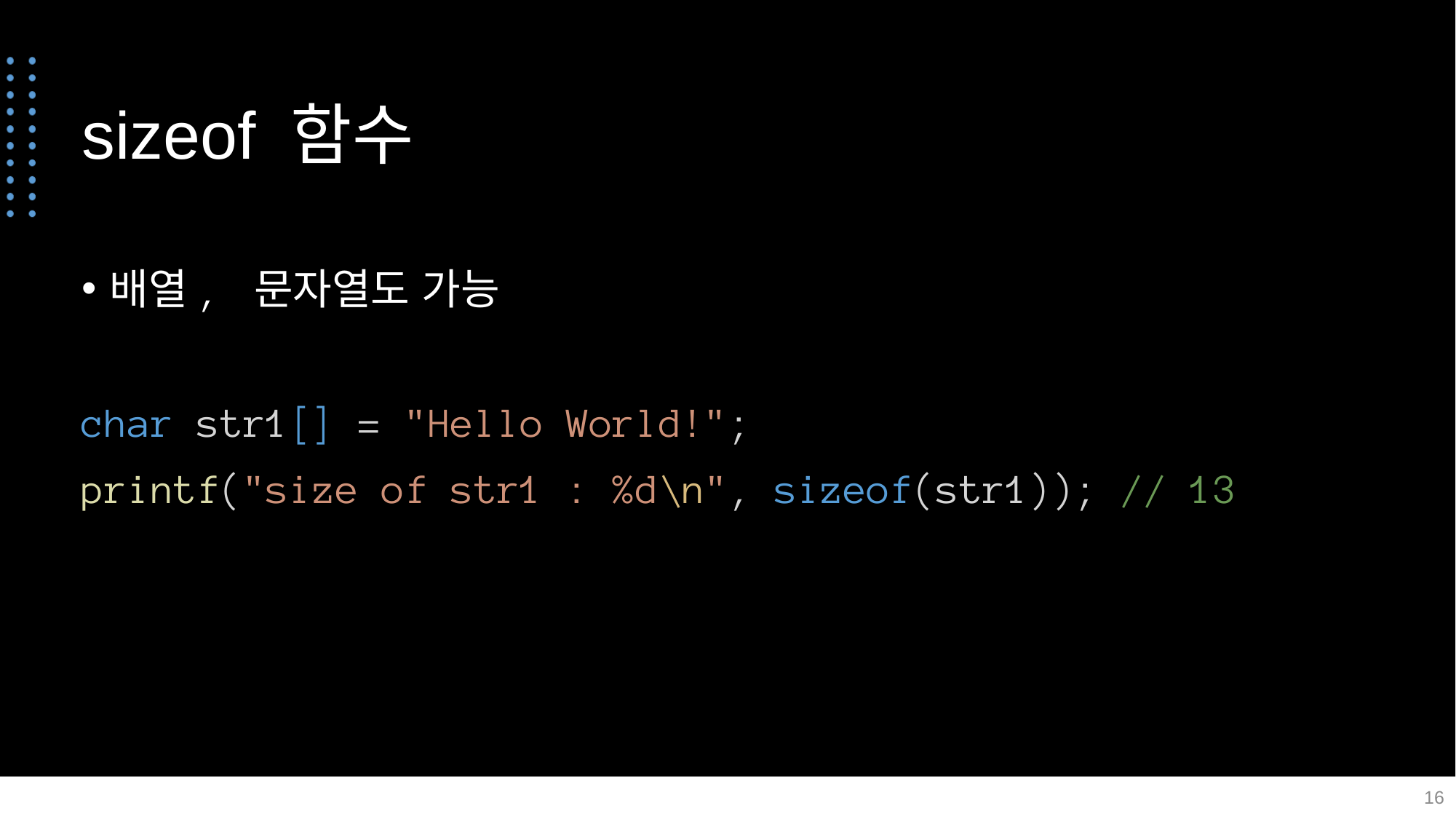

# sizeof 함수
배열, 문자열도 가능

char str1[] = "Hello World!";
printf("size of str1 : %d\n", sizeof(str1)); // 13
16